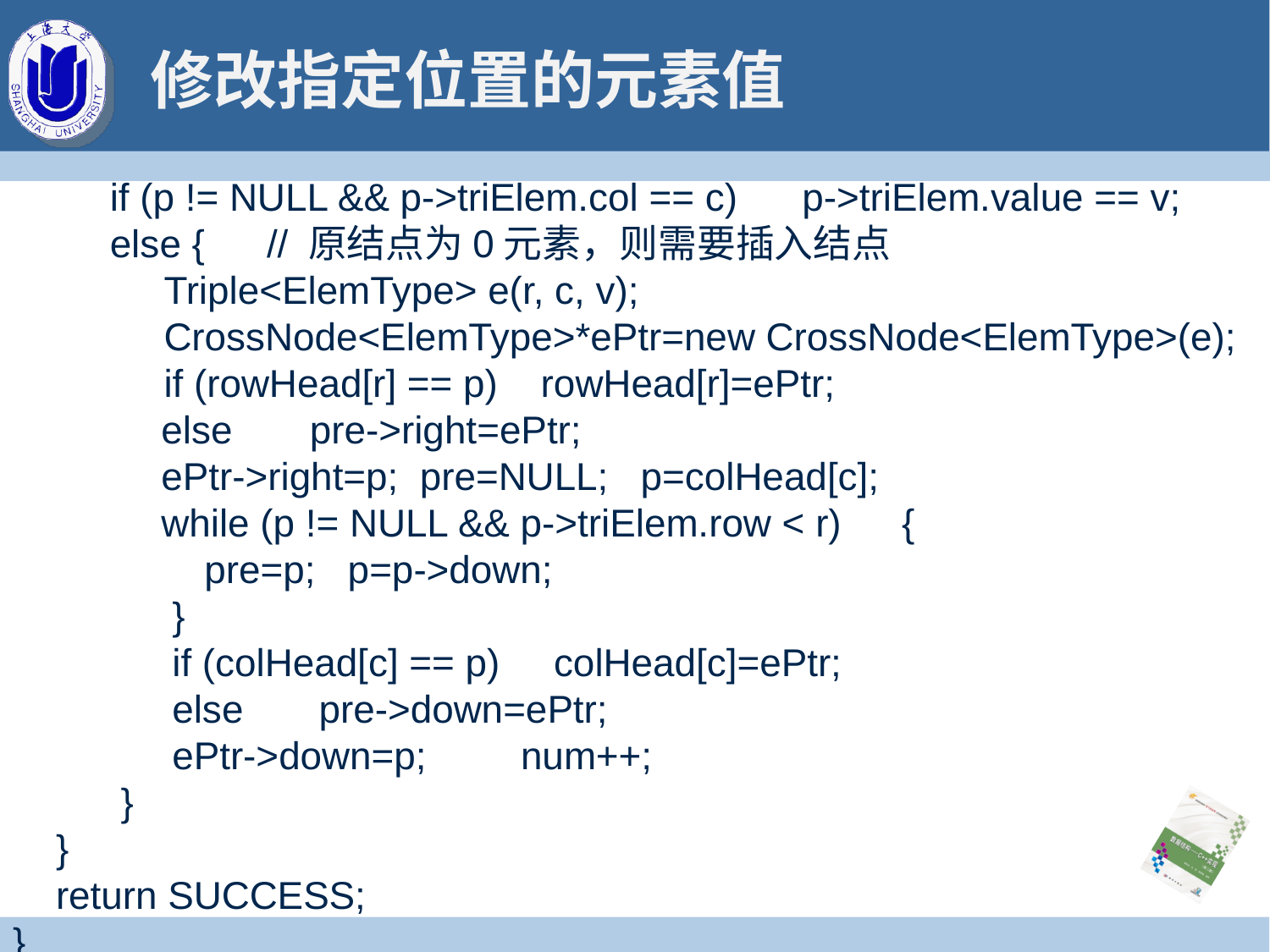

# 修改指定位置的元素值
         if (p != NULL && p->triElem.col == c)      p->triElem.value == v;
         else { 	// 原结点为0元素，则需要插入结点
              Triple<ElemType> e(r, c, v);
              CrossNode<ElemType>*ePtr=new CrossNode<ElemType>(e);
              if (rowHead[r] == p)    rowHead[r]=ePtr;
 	  else	    pre->right=ePtr;
   	  ePtr->right=p;  pre=NULL;   p=colHead[c];
    	  while (p != NULL && p->triElem.row < r)	{
	      pre=p;   p=p->down;
	   }
	   if (colHead[c] == p)     colHead[c]=ePtr;
 	   else       pre->down=ePtr;
   	   ePtr->down=p;	num++;
          }
    }
    return SUCCESS;
}